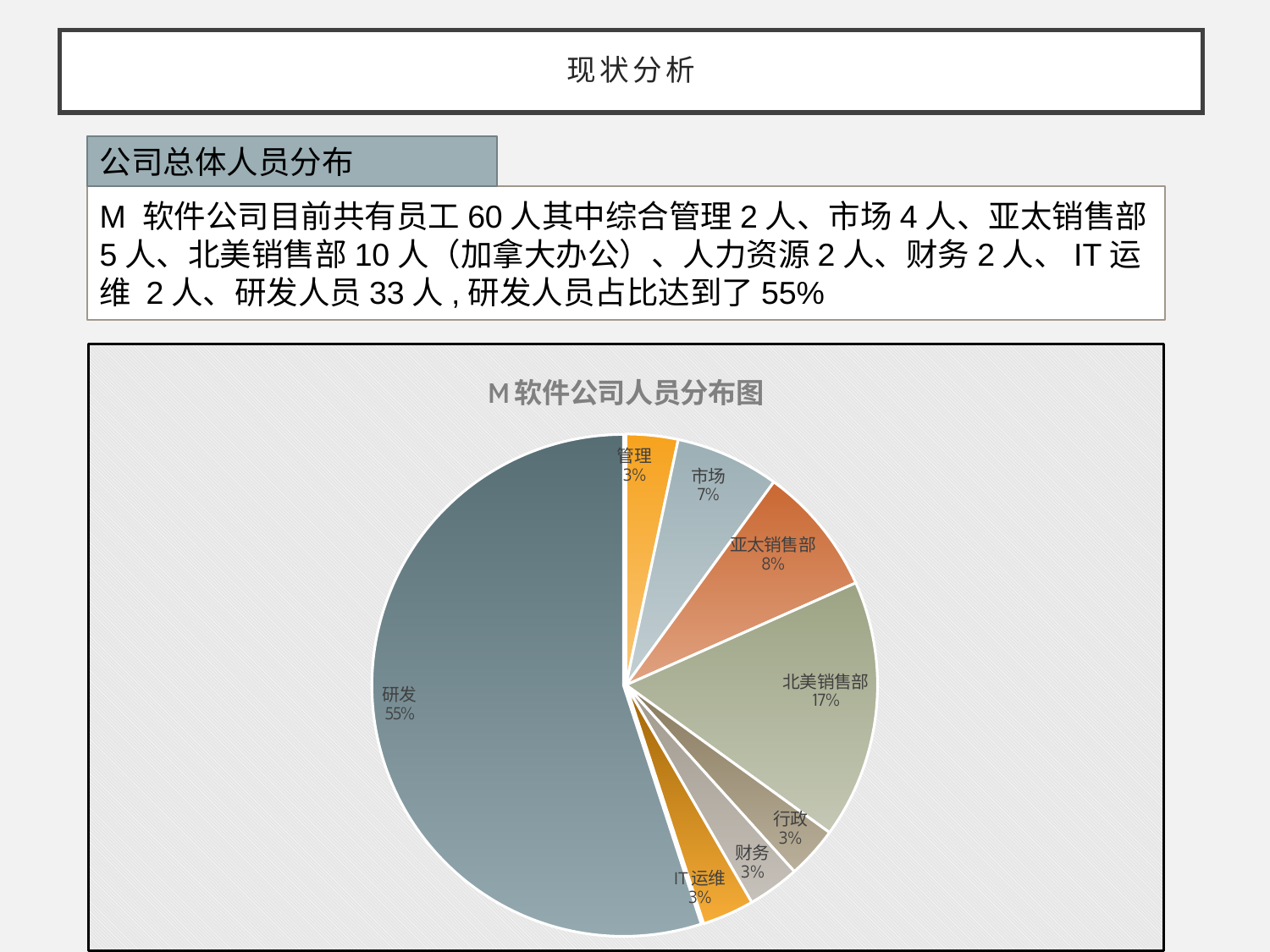

# 现状分析
公司总体人员分布

M 软件公司目前共有员工60人其中综合管理2人、市场4人、亚太销售部5人、北美销售部10人（加拿大办公）、人力资源2人、财务2人、IT运维 2人、研发人员33人,研发人员占比达到了55%

### Chart: M软件公司人员分布图

| Category |  |
|---|---|
| 管理 | 2.0 |
| 市场 | 4.0 |
| 亚太销售部 | 5.0 |
| 北美销售部 | 10.0 |
| 行政 | 2.0 |
| 财务 | 2.0 |
| IT运维 | 2.0 |
| 研发 | 33.0 |